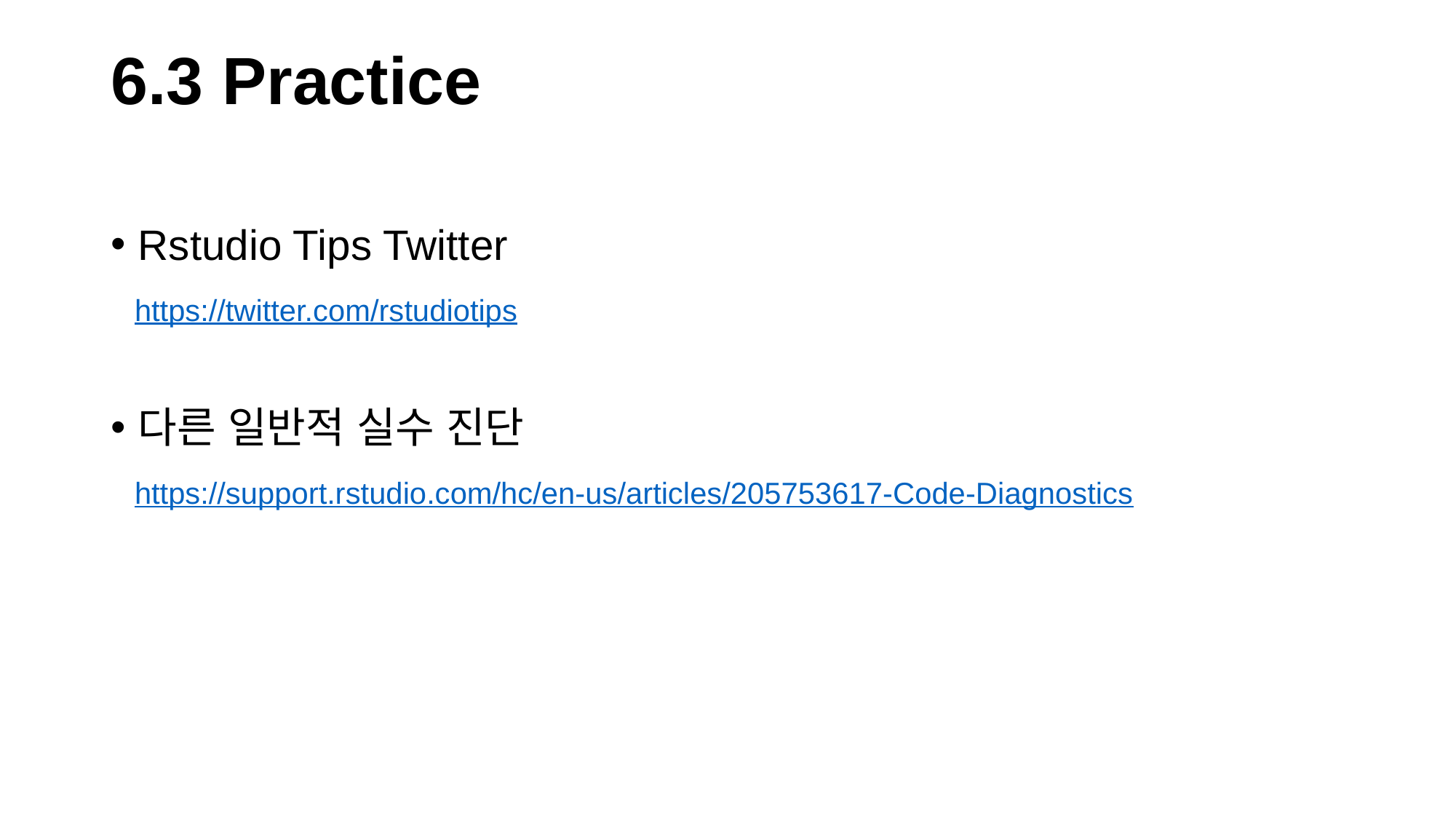

# 6.3 Practice
Rstudio Tips Twitter
  https://twitter.com/rstudiotips

다른 일반적 실수 진단
  https://support.rstudio.com/hc/en-us/articles/205753617-Code-Diagnostics